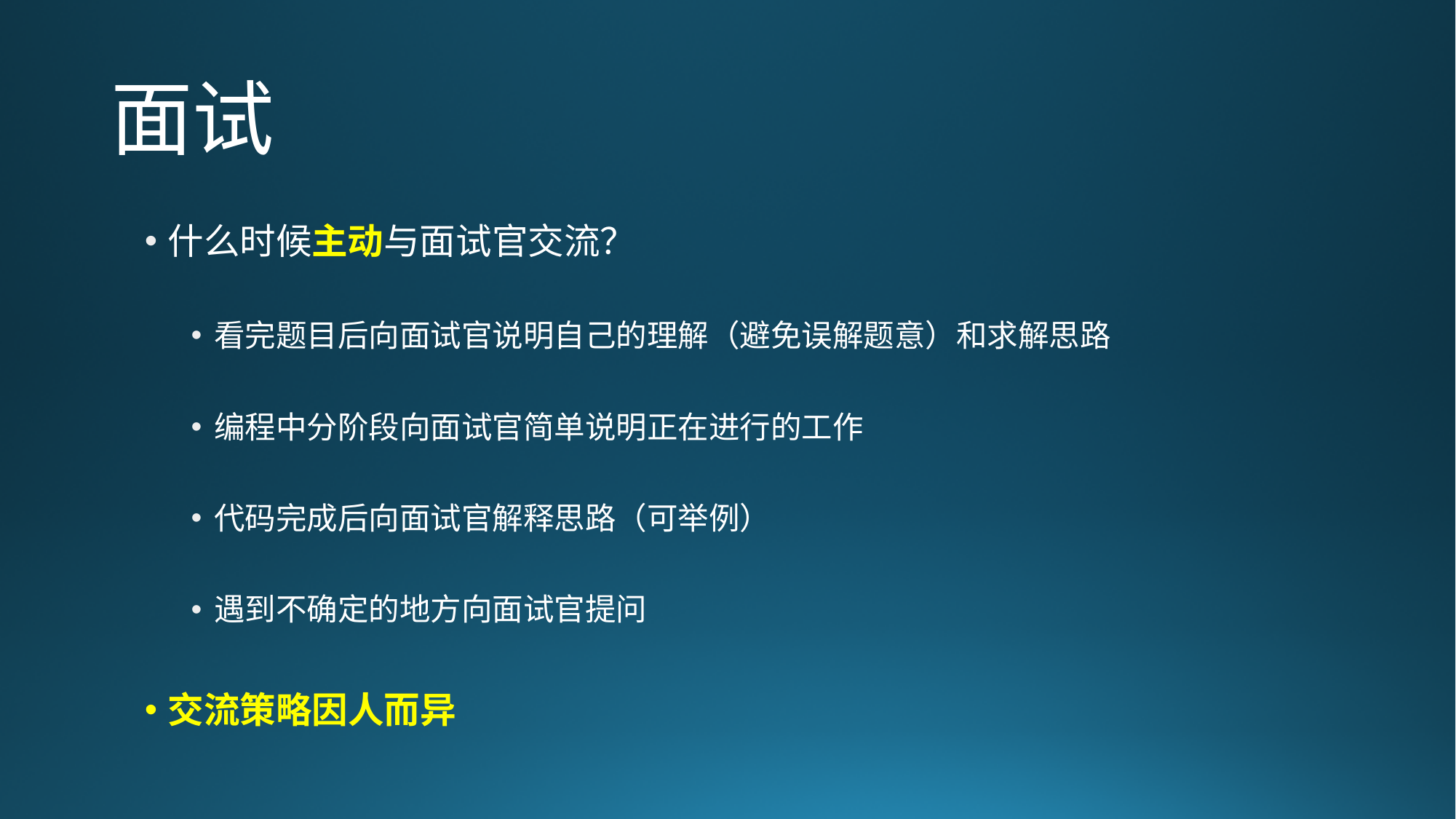

# 面试
什么时候主动与面试官交流？

看完题目后向面试官说明自己的理解（避免误解题意）和求解思路

编程中分阶段向面试官简单说明正在进行的工作

代码完成后向面试官解释思路（可举例）

遇到不确定的地方向面试官提问

交流策略因人而异